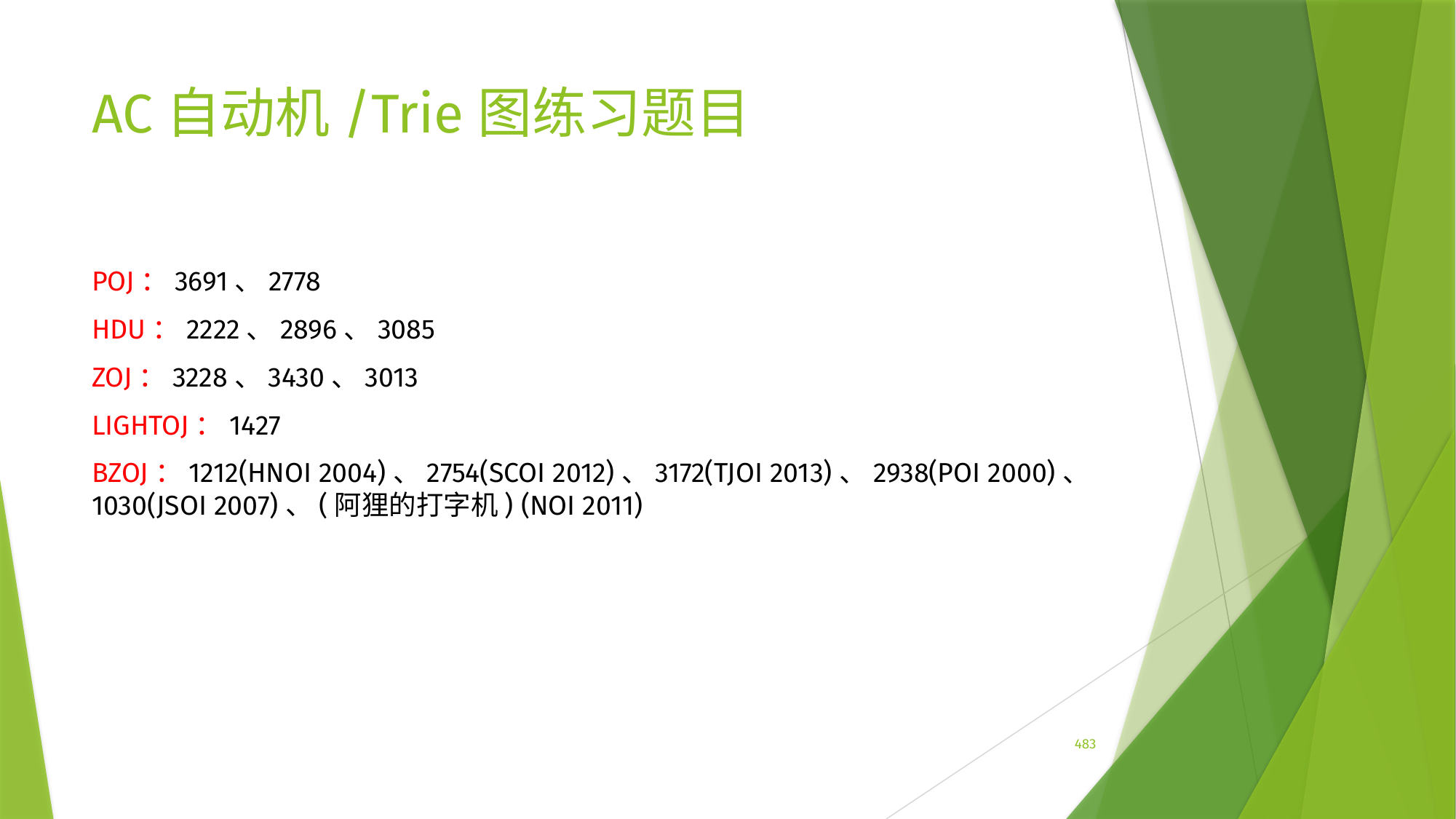

# AC自动机/Trie图练习题目
POJ：3691、2778
HDU：2222、2896、3085
ZOJ：3228、3430、3013
LIGHTOJ：1427
BZOJ：1212(HNOI 2004)、2754(SCOI 2012)、3172(TJOI 2013)、2938(POI 2000)、1030(JSOI 2007)、(阿狸的打字机) (NOI 2011)
483